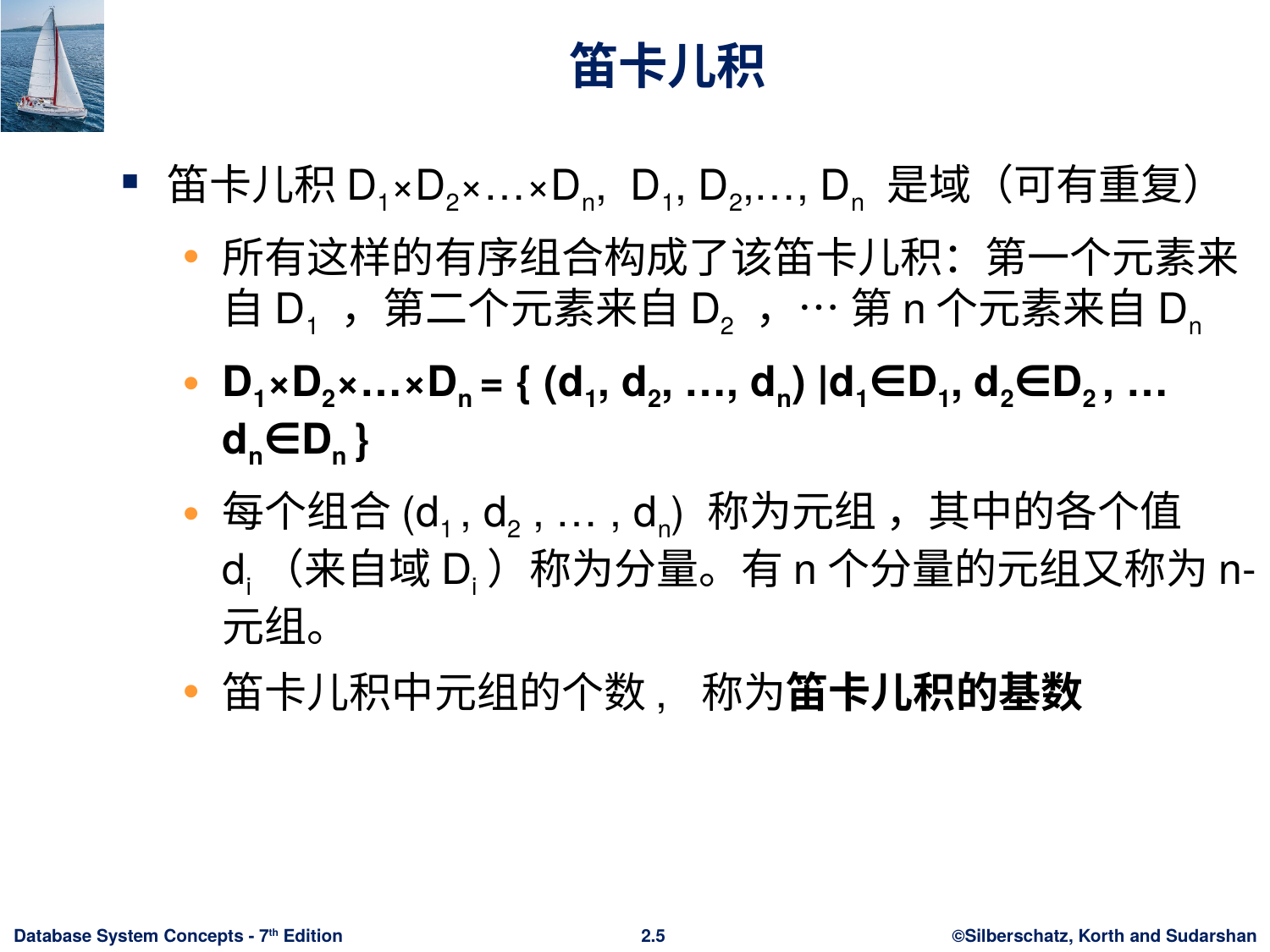

# 笛卡儿积
笛卡儿积D1×D2×…×Dn,  D1, D2,…, Dn 是域（可有重复）
所有这样的有序组合构成了该笛卡儿积：第一个元素来自D1 ，第二个元素来自D2 ，… 第n个元素来自Dn
D1×D2×…×Dn = { (d1, d2, …, dn) |d1∈D1, d2∈D2 , … dn∈Dn }
每个组合(d1 , d2 , … , dn) 称为元组 ，其中的各个值di（来自域Di）称为分量。有n个分量的元组又称为n-元组。
笛卡儿积中元组的个数,  称为笛卡儿积的基数